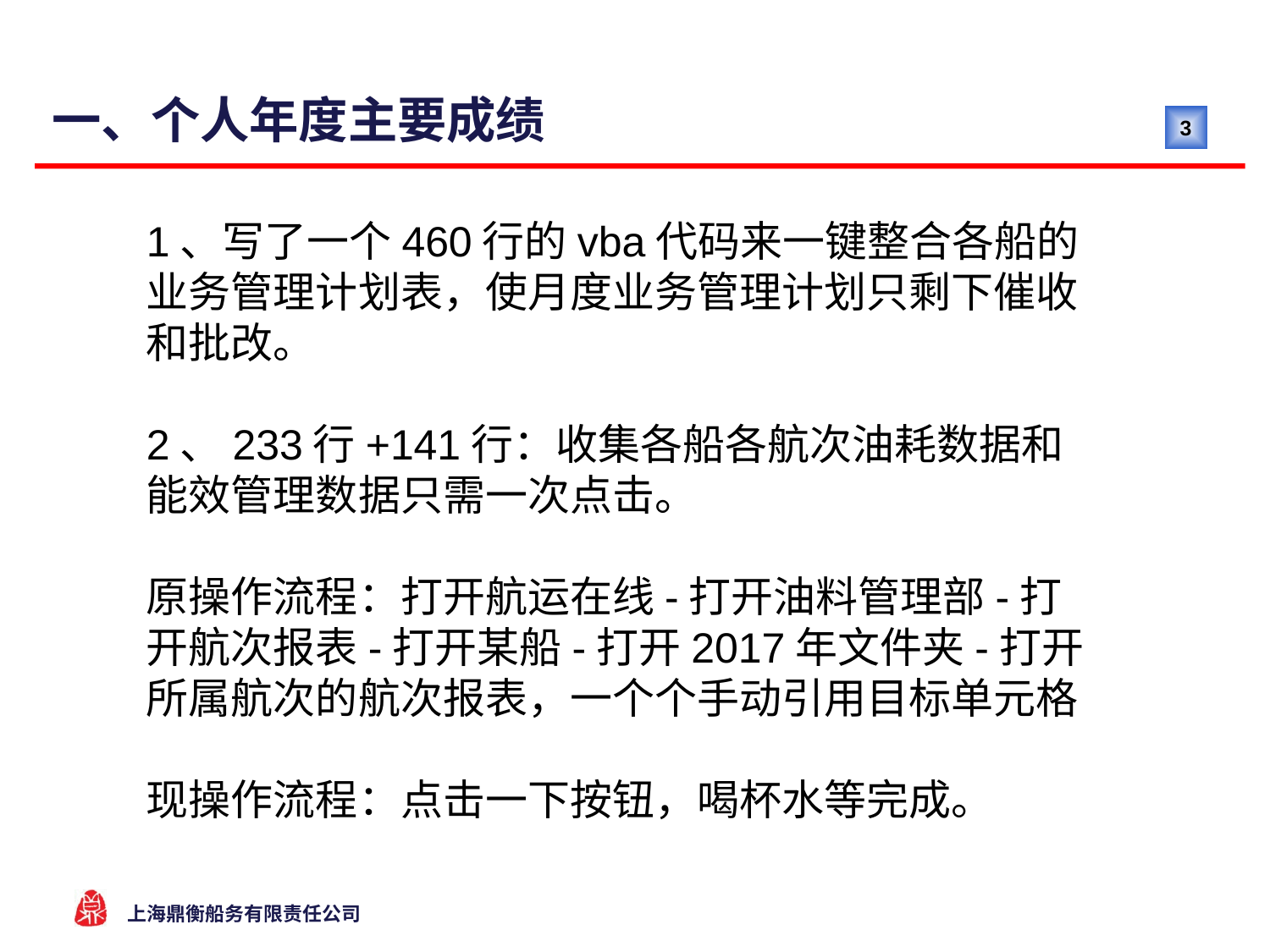

# 一、个人年度主要成绩
1、写了一个460行的vba代码来一键整合各船的业务管理计划表，使月度业务管理计划只剩下催收和批改。

2、233行+141行：收集各船各航次油耗数据和能效管理数据只需一次点击。

原操作流程：打开航运在线-打开油料管理部-打开航次报表-打开某船-打开2017年文件夹-打开所属航次的航次报表，一个个手动引用目标单元格

现操作流程：点击一下按钮，喝杯水等完成。